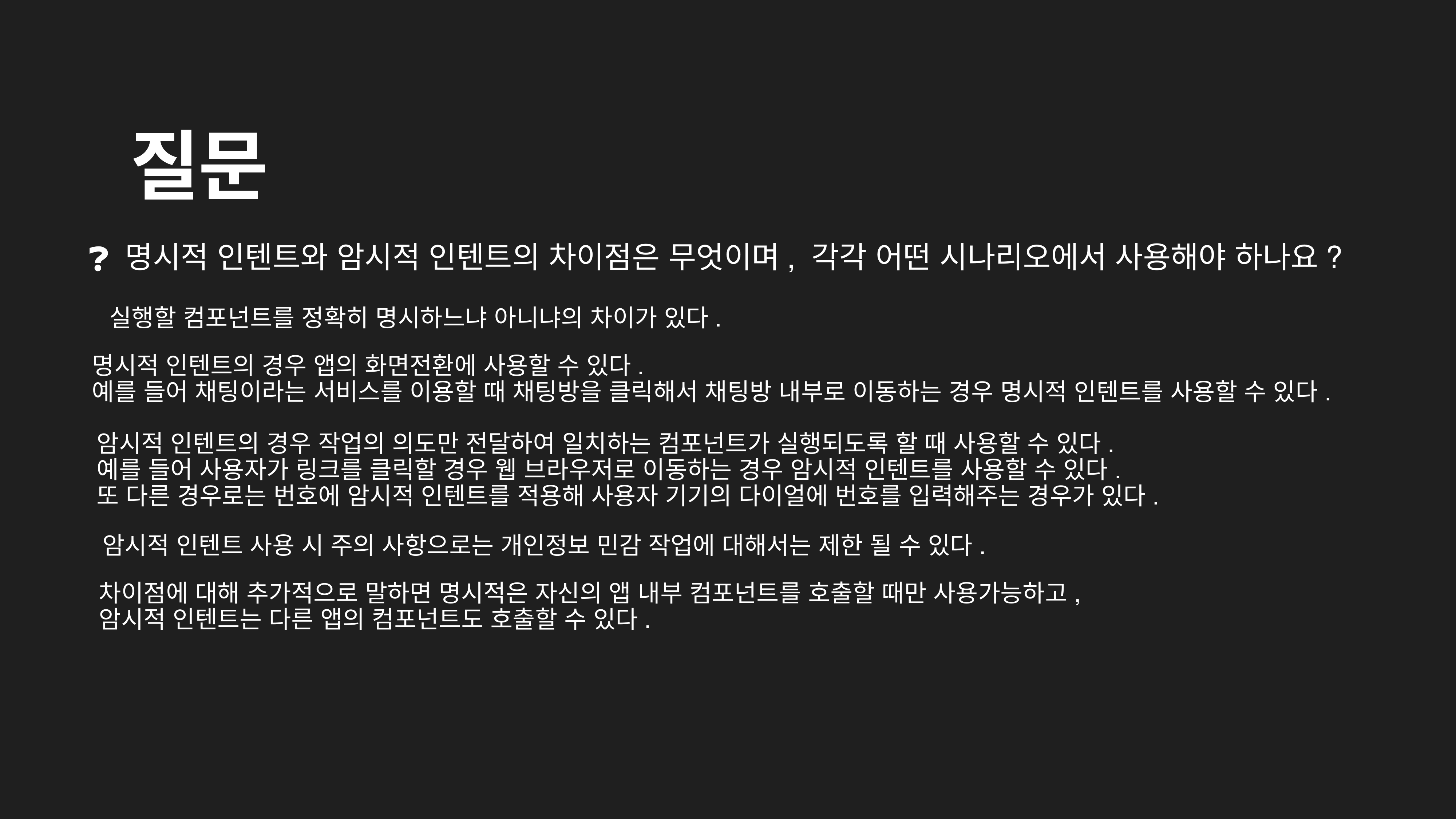

# 질문

❓ 명시적 인텐트와 암시적 인텐트의 차이점은 무엇이며, 각각 어떤 시나리오에서 사용해야 하나요?
실행할 컴포넌트를 정확히 명시하느냐 아니냐의 차이가 있다.
명시적 인텐트의 경우 앱의 화면전환에 사용할 수 있다.
예를 들어 채팅이라는 서비스를 이용할 때 채팅방을 클릭해서 채팅방 내부로 이동하는 경우 명시적 인텐트를 사용할 수 있다.
암시적 인텐트의 경우 작업의 의도만 전달하여 일치하는 컴포넌트가 실행되도록 할 때 사용할 수 있다.
예를 들어 사용자가 링크를 클릭할 경우 웹 브라우저로 이동하는 경우 암시적 인텐트를 사용할 수 있다.
또 다른 경우로는 번호에 암시적 인텐트를 적용해 사용자 기기의 다이얼에 번호를 입력해주는 경우가 있다.
암시적 인텐트 사용 시 주의 사항으로는 개인정보 민감 작업에 대해서는 제한 될 수 있다.
차이점에 대해 추가적으로 말하면 명시적은 자신의 앱 내부 컴포넌트를 호출할 때만 사용가능하고,
암시적 인텐트는 다른 앱의 컴포넌트도 호출할 수 있다.